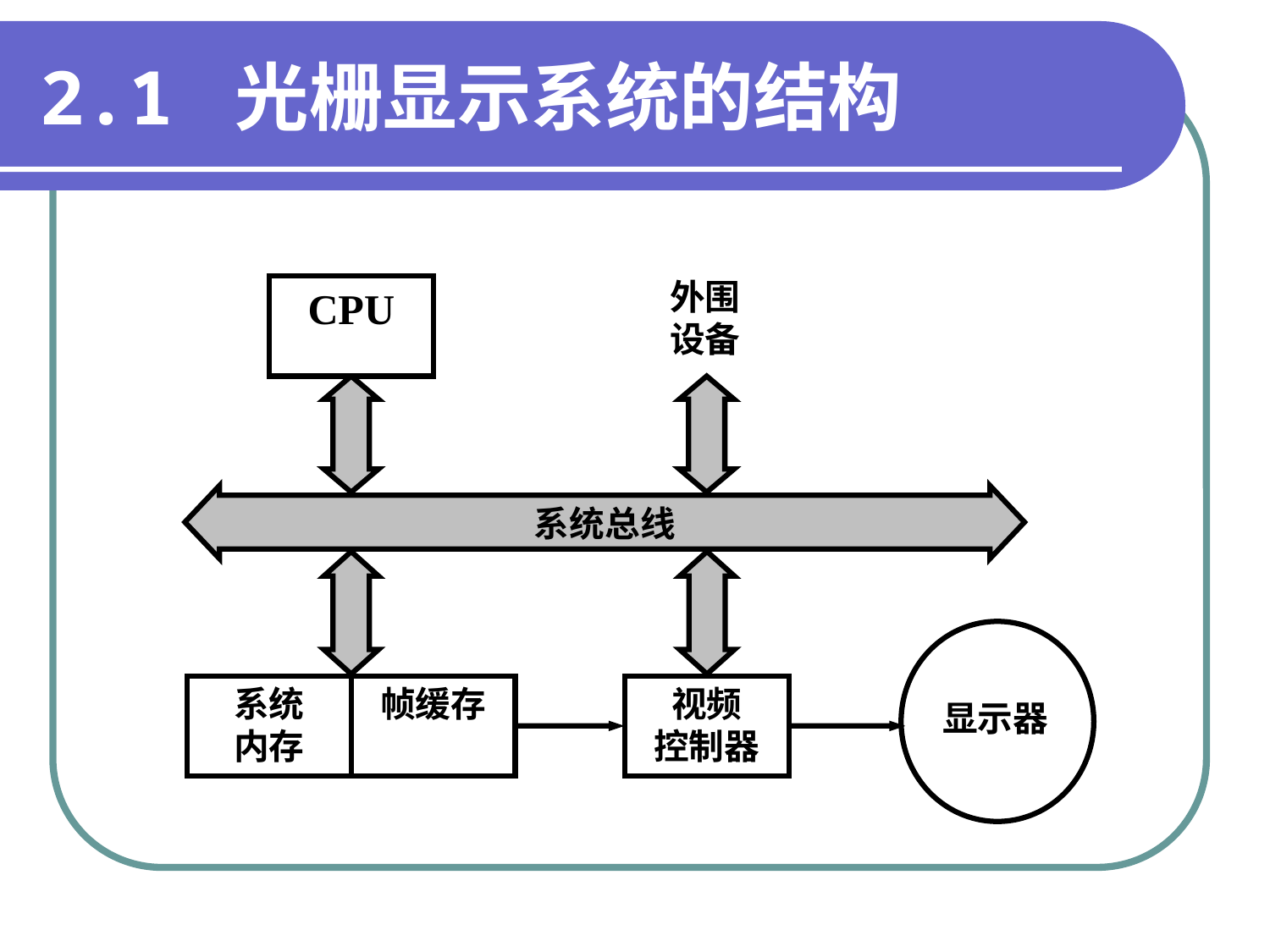

# 2.1 光栅显示系统的结构
外围
设备
CPU

系统总线

系统
内存
帧缓存
视频
控制器
显示器